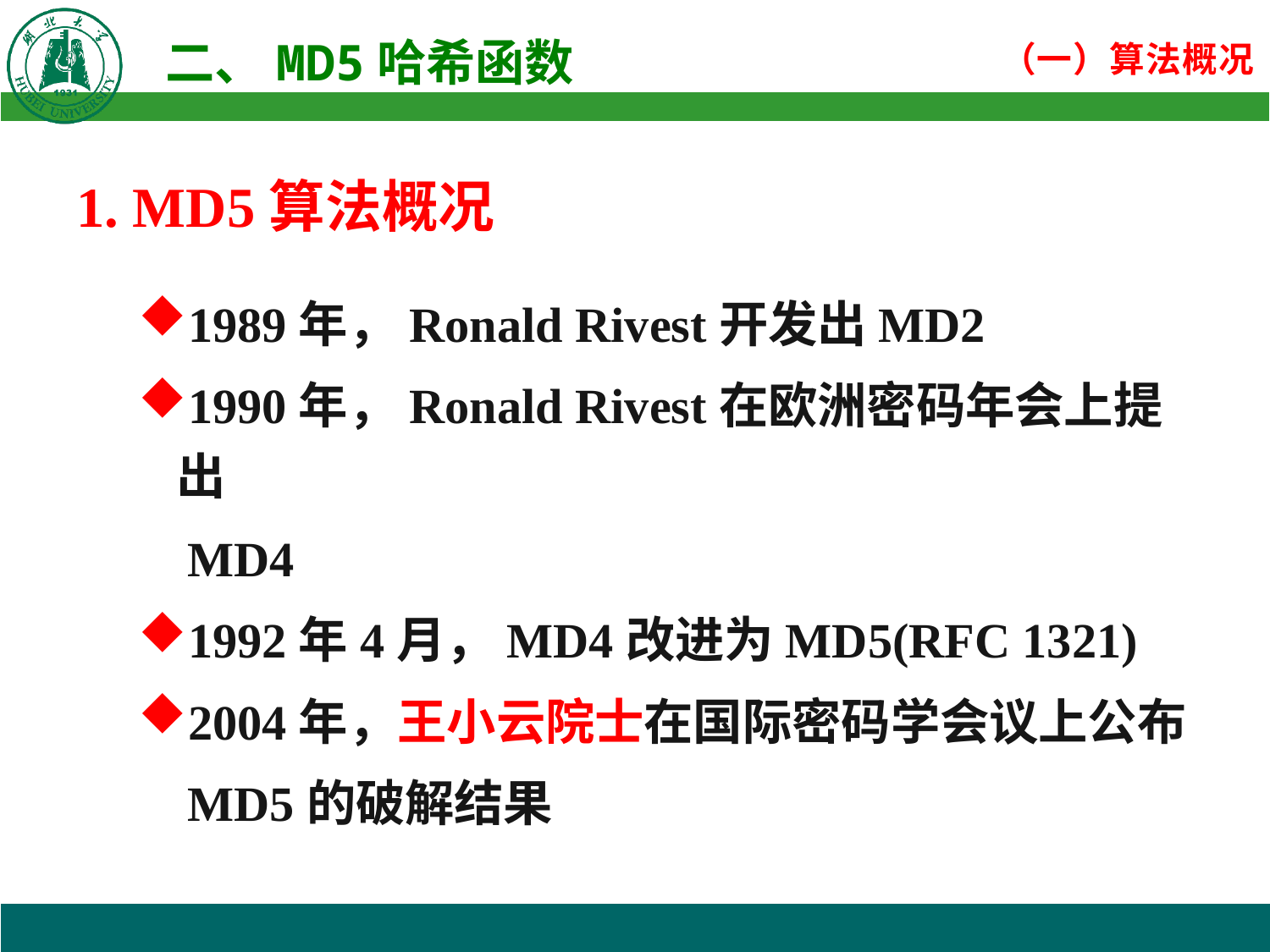

1. MD5算法概况
1989年，Ronald Rivest开发出MD2
1990年，Ronald Rivest在欧洲密码年会上提出
    MD4
1992年4月，MD4改进为MD5(RFC 1321)
2004年，王小云院士在国际密码学会议上公布
    MD5的破解结果